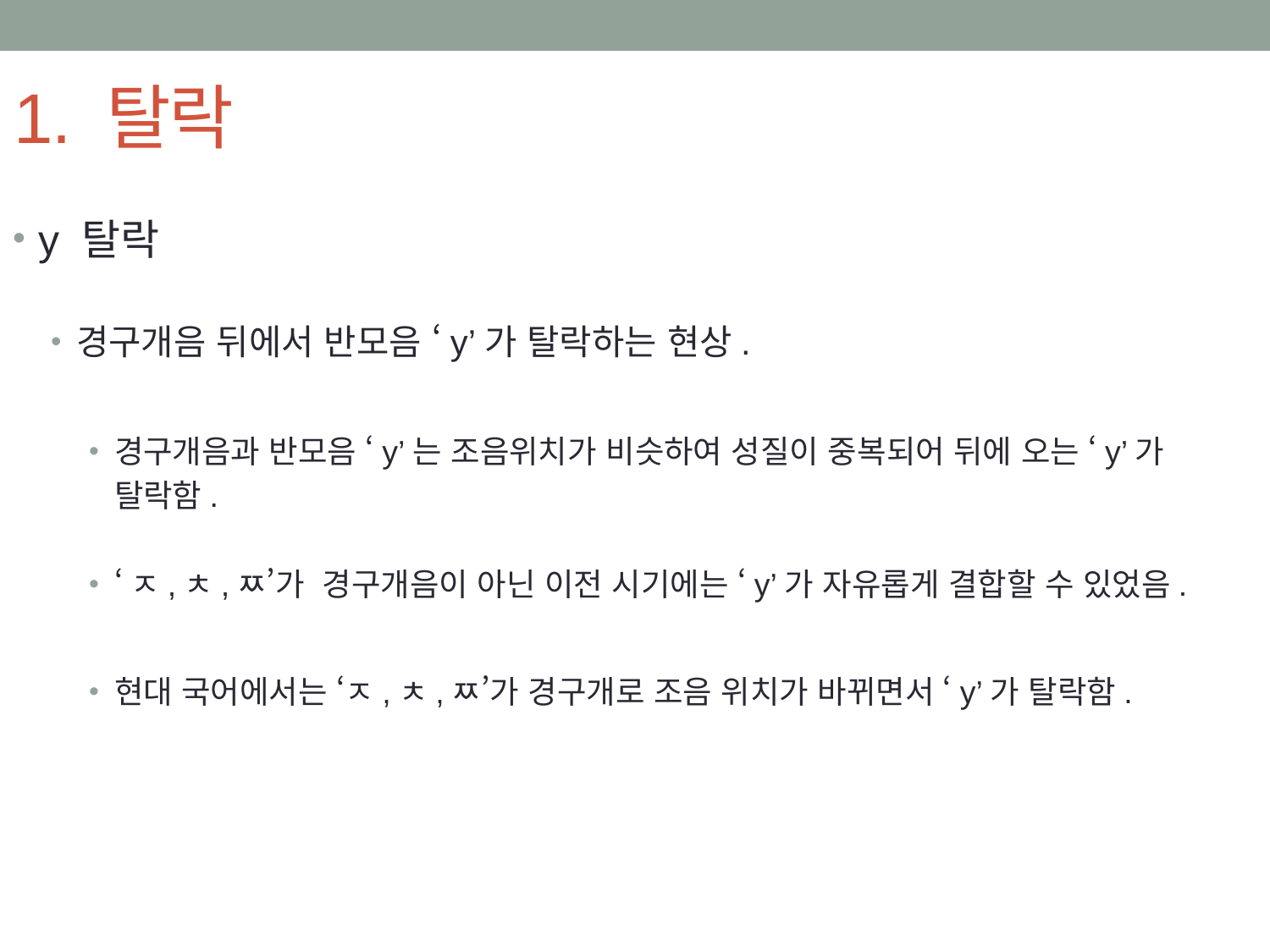

# 1. 탈락
y 탈락

경구개음 뒤에서 반모음 ‘y’가 탈락하는 현상.

경구개음과 반모음 ‘y’는 조음위치가 비슷하여 성질이 중복되어 뒤에 오는 ‘y’가
  탈락함.

‘ㅈ,ㅊ,ㅉ’가  경구개음이 아닌 이전 시기에는 ‘y’가 자유롭게 결합할 수 있었음.

현대 국어에서는 ‘ㅈ,ㅊ,ㅉ’가 경구개로 조음 위치가 바뀌면서 ‘y’가 탈락함.